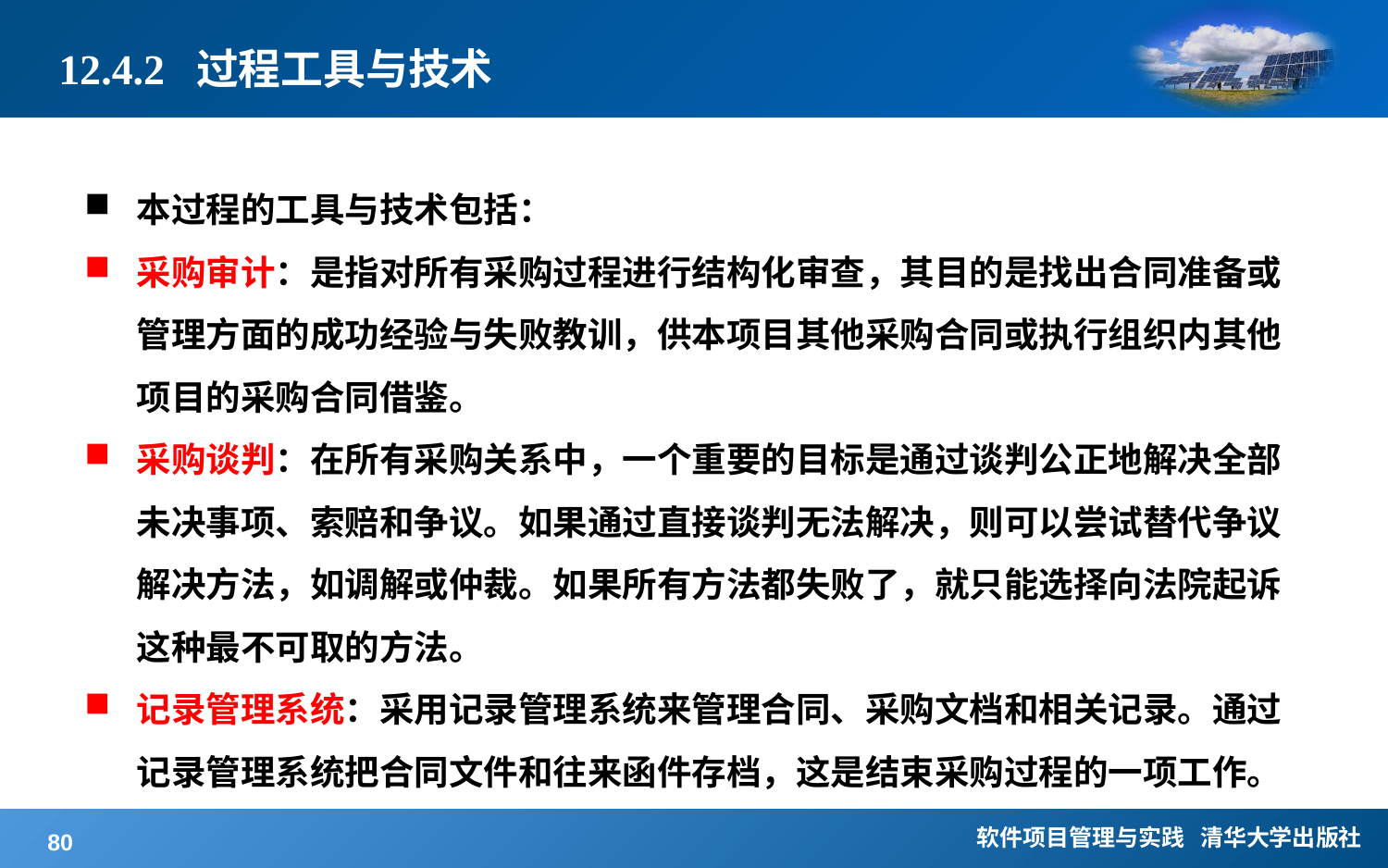

# 12.4.2  过程工具与技术
本过程的工具与技术包括：
采购审计：是指对所有采购过程进行结构化审查，其目的是找出合同准备或管理方面的成功经验与失败教训，供本项目其他采购合同或执行组织内其他项目的采购合同借鉴。
采购谈判：在所有采购关系中，一个重要的目标是通过谈判公正地解决全部未决事项、索赔和争议。如果通过直接谈判无法解决，则可以尝试替代争议解决方法，如调解或仲裁。如果所有方法都失败了，就只能选择向法院起诉这种最不可取的方法。
记录管理系统：采用记录管理系统来管理合同、采购文档和相关记录。通过记录管理系统把合同文件和往来函件存档，这是结束采购过程的一项工作。